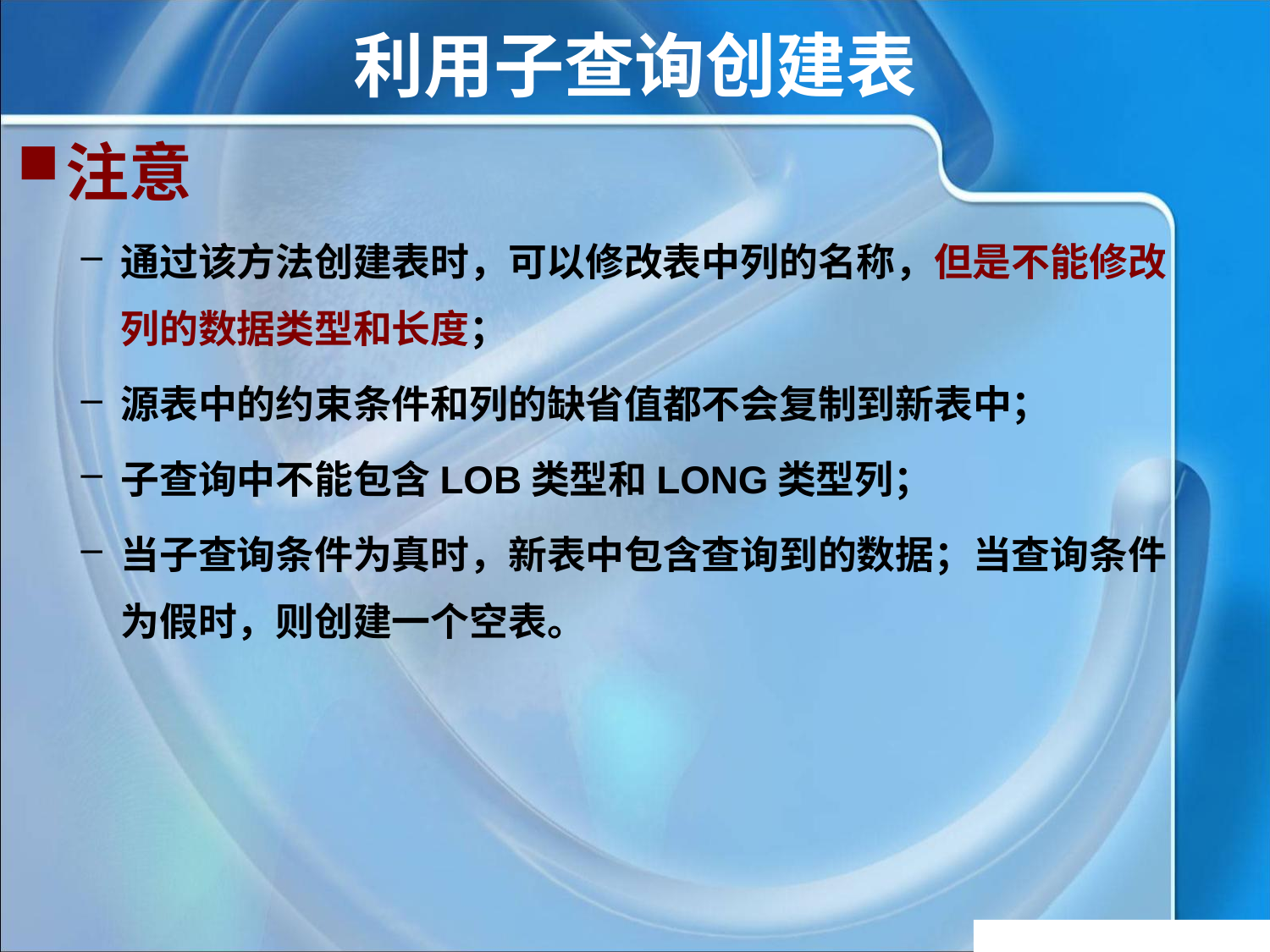

# 利用子查询创建表
注意
通过该方法创建表时，可以修改表中列的名称，但是不能修改列的数据类型和长度；
源表中的约束条件和列的缺省值都不会复制到新表中；
子查询中不能包含LOB类型和LONG类型列；
当子查询条件为真时，新表中包含查询到的数据；当查询条件为假时，则创建一个空表。
45